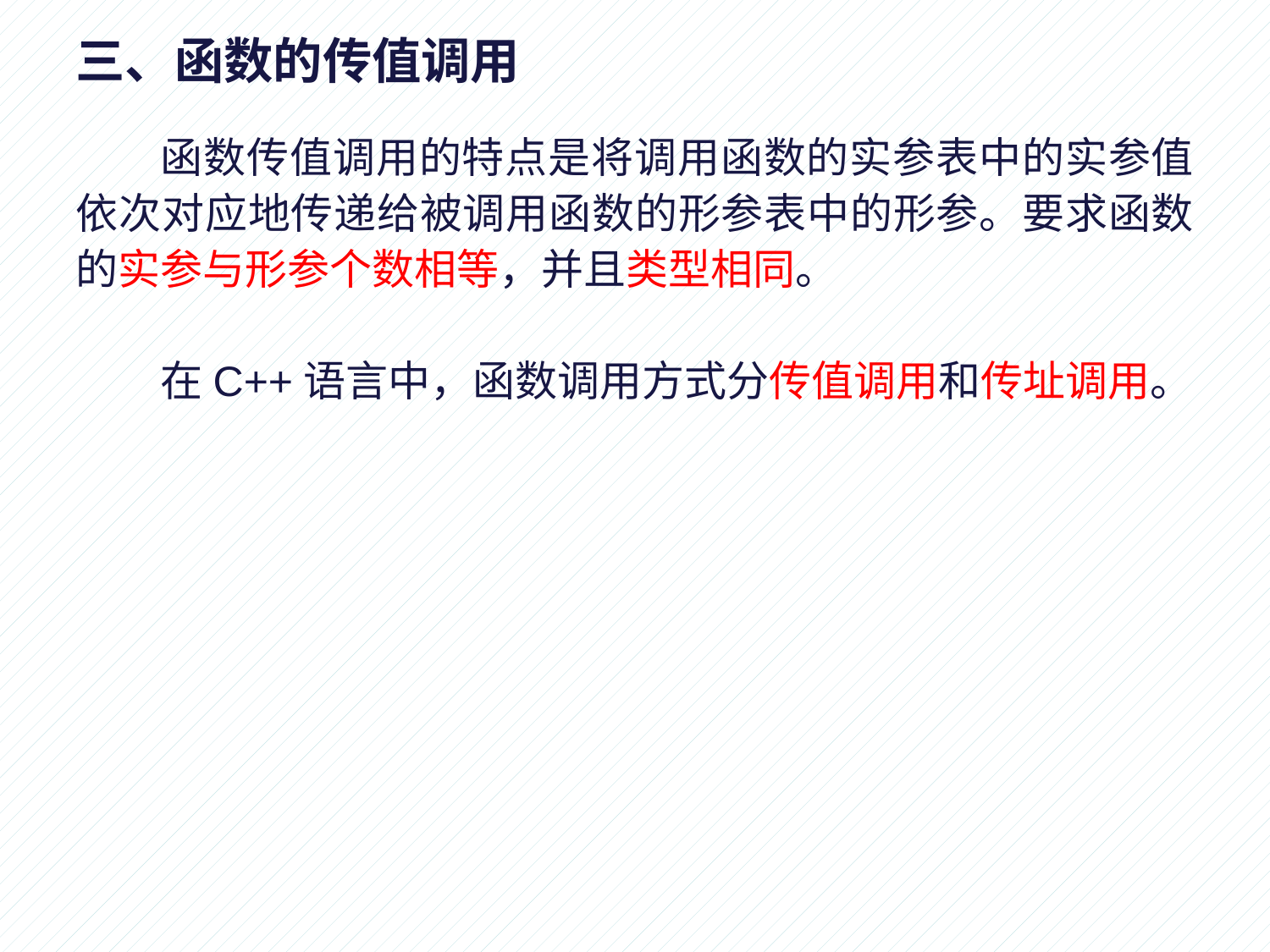

# 三、函数的传值调用
函数传值调用的特点是将调用函数的实参表中的实参值依次对应地传递给被调用函数的形参表中的形参。要求函数的实参与形参个数相等，并且类型相同。

在C++语言中，函数调用方式分传值调用和传址调用。